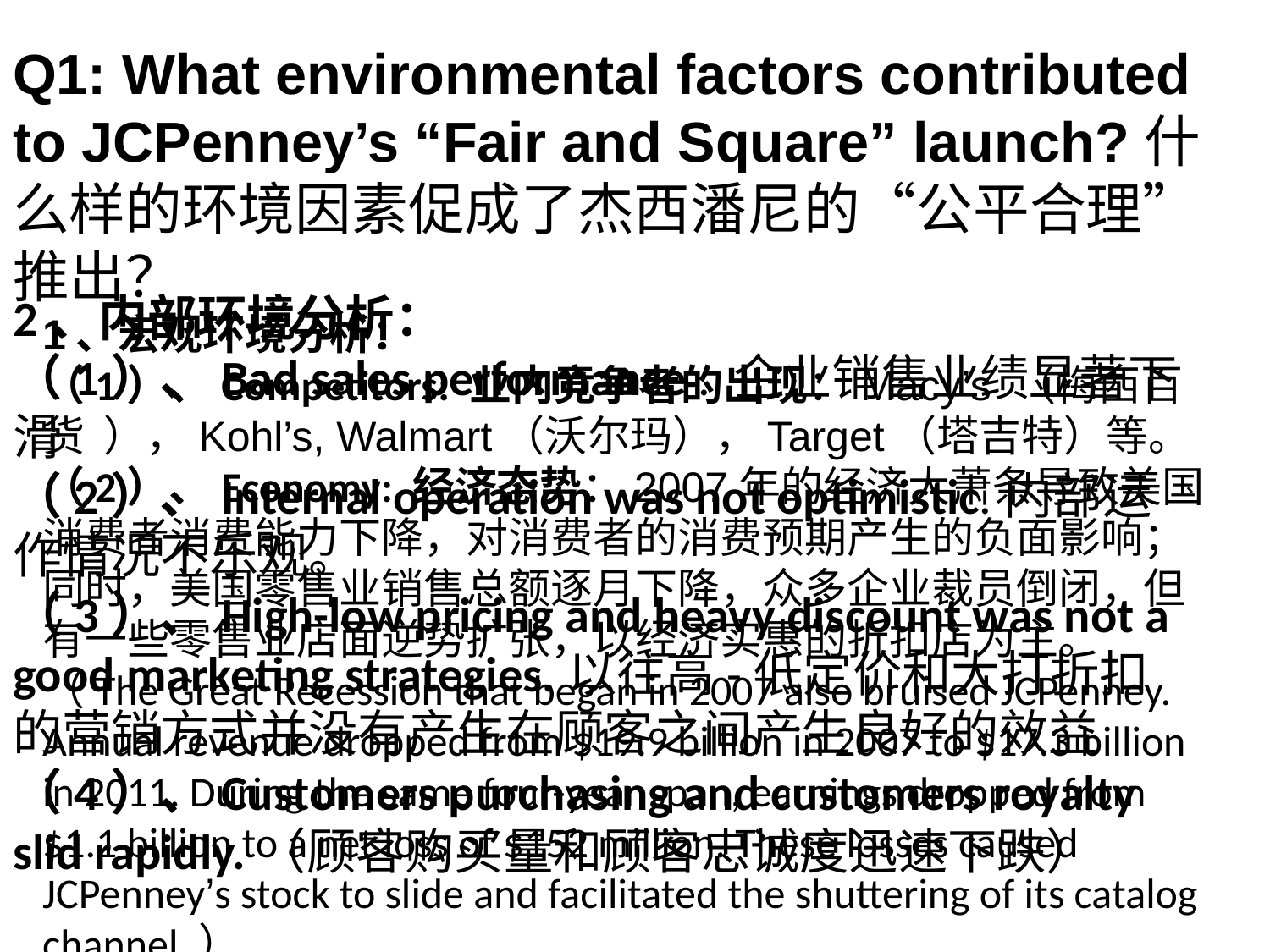

Q1: What environmental factors contributed to JCPenney’s “Fair and Square” launch?什么样的环境因素促成了杰西潘尼的“公平合理”推出？

2、内部环境分析：
（1）、Bad sales performance . 企业销售业绩显著下滑
（2）、Internal operation was not optimistic.内部运作情况不乐观。
（3）、High-low pricing and heavy discount was not a good marketing strategies.以往高-低定价和大打折扣的营销方式并没有产生在顾客之间产生良好的效益
（4）、Customers purchasing and customers royalty slid rapidly.（顾客购买量和顾客忠诚度迅速下跌）
1、宏观环境分析：
（1）、Competitors: 业内竞争者的出现：Macy’s （梅西百货  ），Kohl’s, Walmart（沃尔玛），Target（塔吉特）等。
（2）、Economy: 经济态势：2007年的经济大萧条导致美国消费者消费能力下降，对消费者的消费预期产生的负面影响；同时，美国零售业销售总额逐月下降，众多企业裁员倒闭，但有一些零售业店面逆势扩张，以经济实惠的折扣店为主。（The Great Recession that began in 2007 also bruised JCPenney. Annual revenue dropped from $19.9 billion in 2007 to $17.3 billion in 2011. During the same four-year span, earnings dropped from $1.1 billion to a net loss of $152 million. These losses caused JCPenney’s stock to slide and facilitated the shuttering of its catalog channel.）